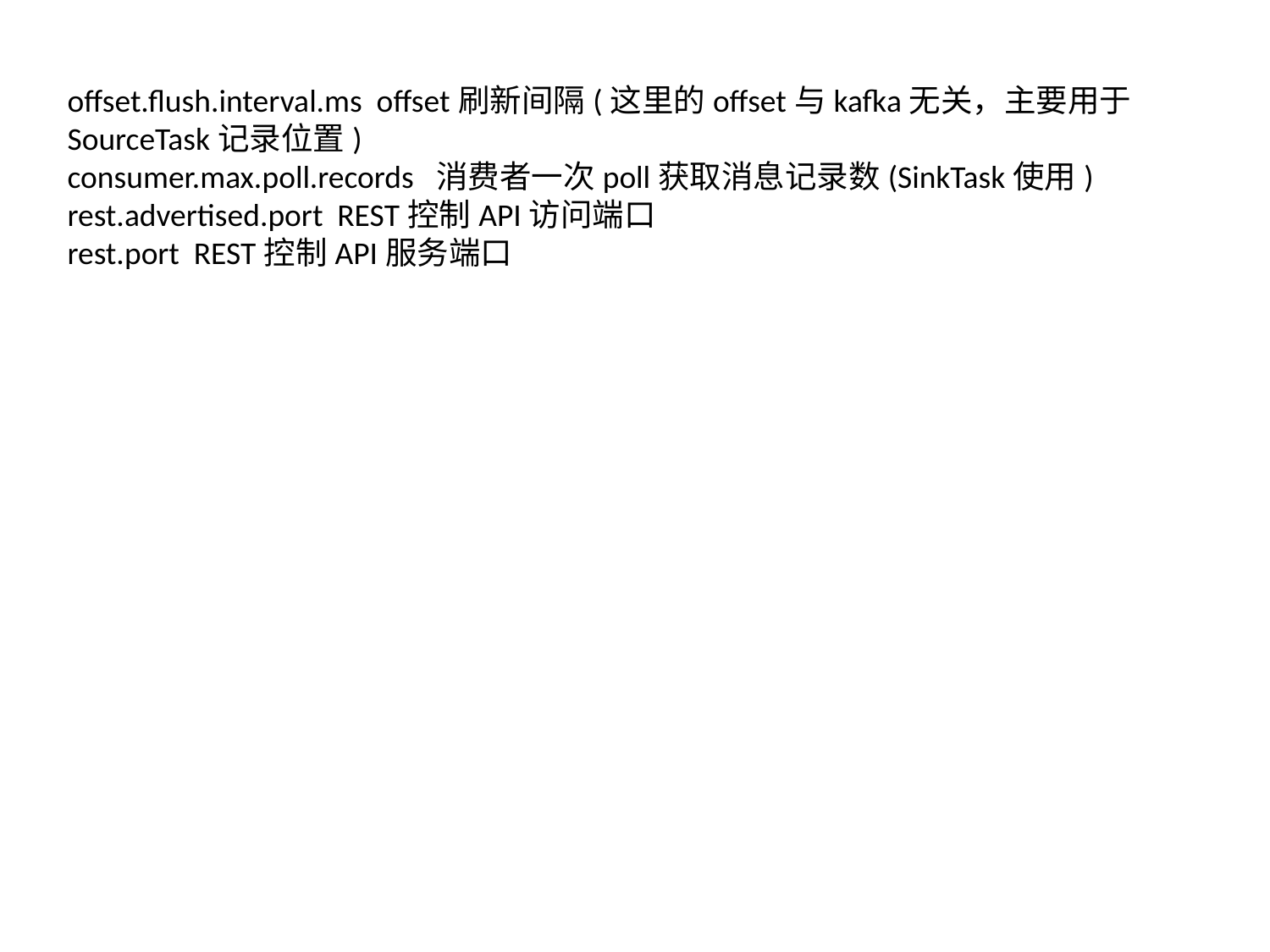

offset.flush.interval.ms  offset刷新间隔(这里的offset与kafka无关，主要用于SourceTask记录位置)
consumer.max.poll.records  消费者一次poll获取消息记录数(SinkTask使用)
rest.advertised.port  REST控制API访问端口
rest.port  REST控制API服务端口